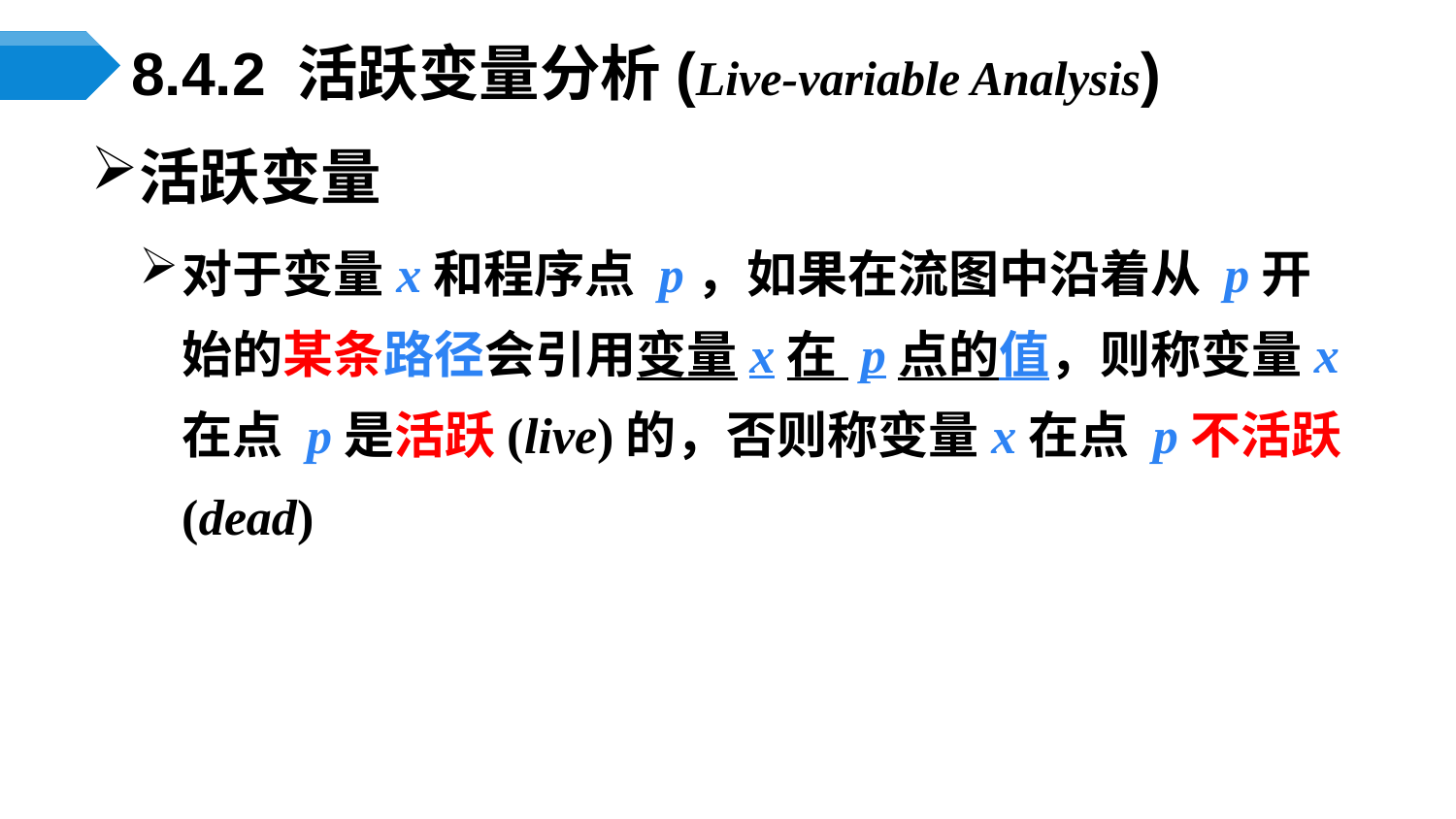

# 8.4.2 活跃变量分析(Live-variable Analysis)
活跃变量
对于变量x和程序点 p，如果在流图中沿着从 p开始的某条路径会引用变量x在 p点的值，则称变量x在点 p是活跃(live)的，否则称变量x在点 p不活跃(dead)